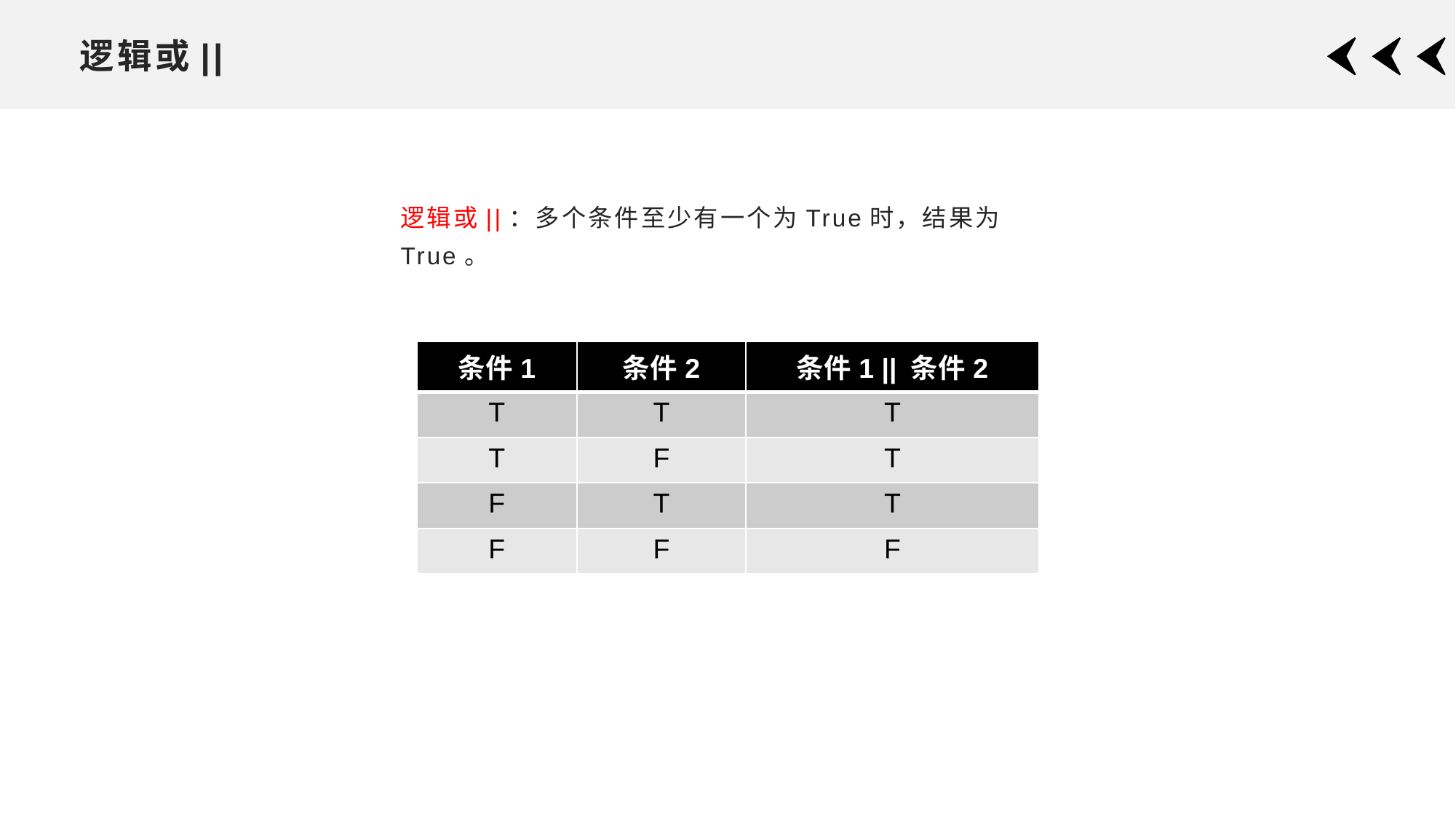

# 逻辑或||
逻辑或||：多个条件至少有一个为True时，结果为True。
| 条件1 | 条件2 | 条件1 || 条件2 |
| --- | --- | --- |
| T | T | T |
| T | F | T |
| F | T | T |
| F | F | F |